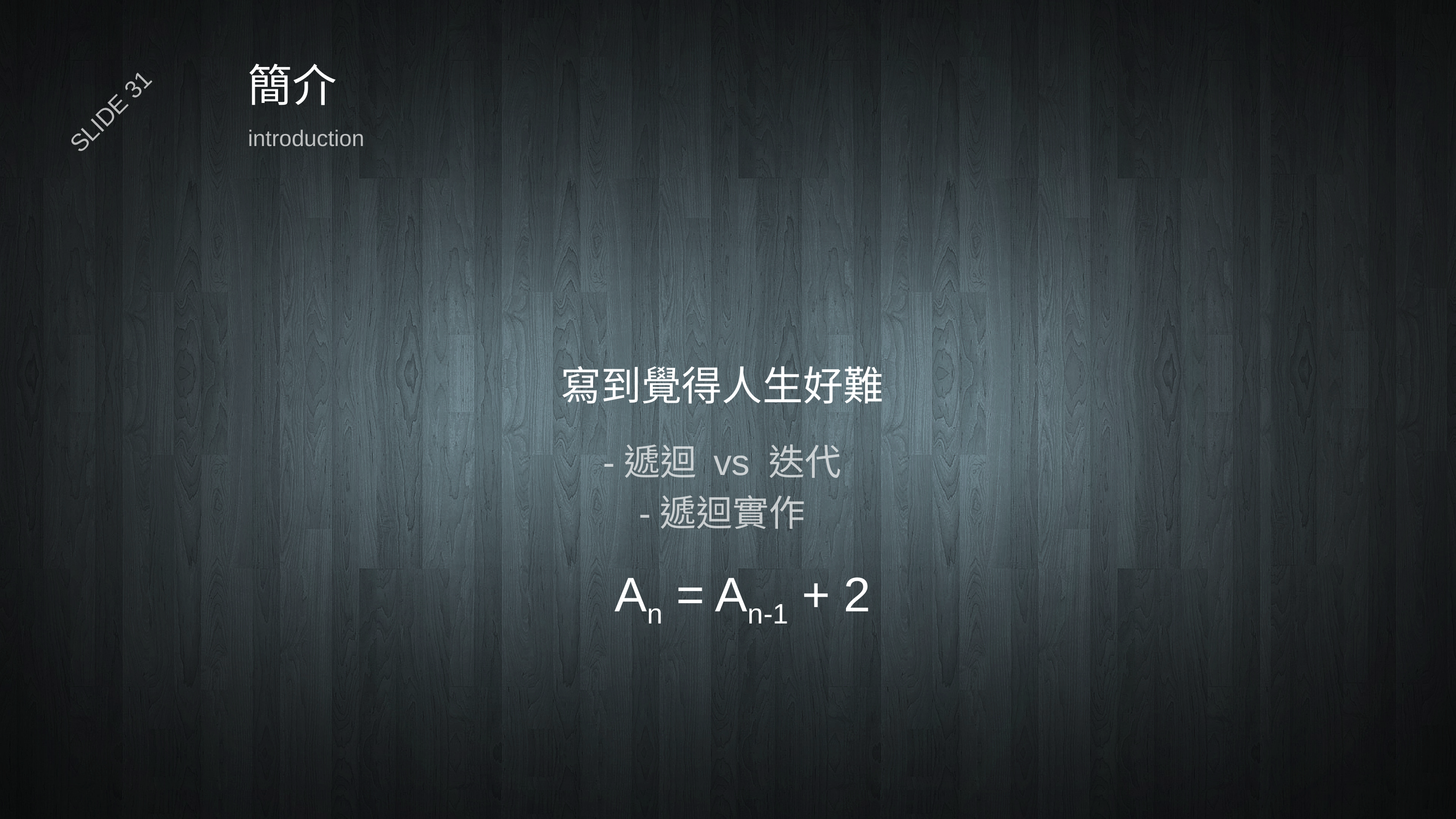

# 簡介
SLIDE 31
introduction

寫到覺得人生好難
-遞迴 vs 迭代
-遞迴實作
An = An-1 + 2